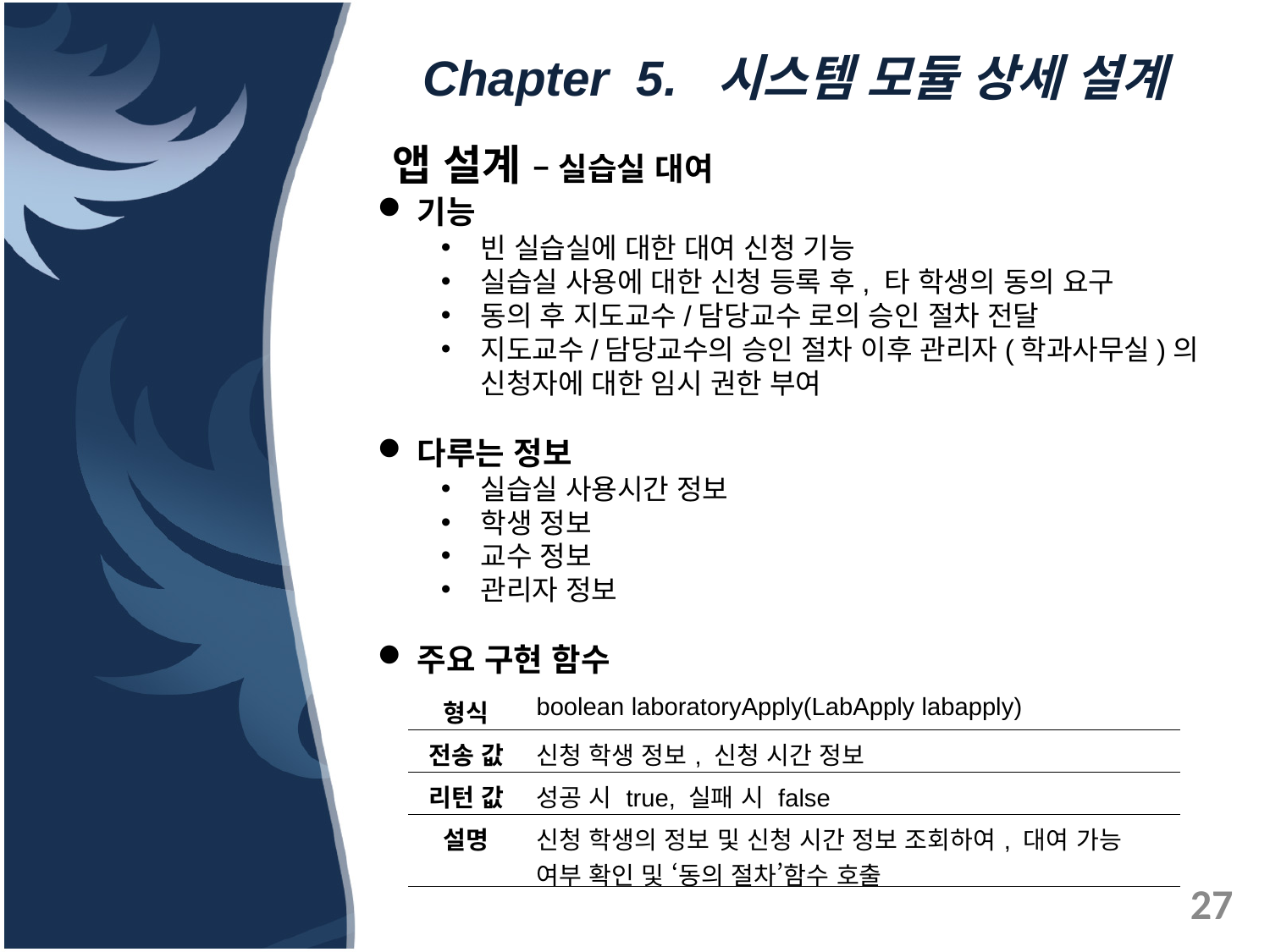

# Chapter  5.  시스템 모듈 상세 설계
앱 설계 – 실습실 대여
기능
빈 실습실에 대한 대여 신청 기능
실습실 사용에 대한 신청 등록 후, 타 학생의 동의 요구
동의 후 지도교수/담당교수 로의 승인 절차 전달
지도교수/담당교수의 승인 절차 이후 관리자(학과사무실)의 신청자에 대한 임시 권한 부여

다루는 정보
실습실 사용시간 정보
학생 정보
교수 정보
관리자 정보

주요 구현 함수
| 형식 | boolean laboratoryApply(LabApply labapply) |
| --- | --- |
| 전송 값 | 신청 학생 정보, 신청 시간 정보 |
| 리턴 값 | 성공 시 true, 실패 시 false |
| 설명 | 신청 학생의 정보 및 신청 시간 정보 조회하여, 대여 가능 여부 확인 및 ‘동의 절차’함수 호출 |
27